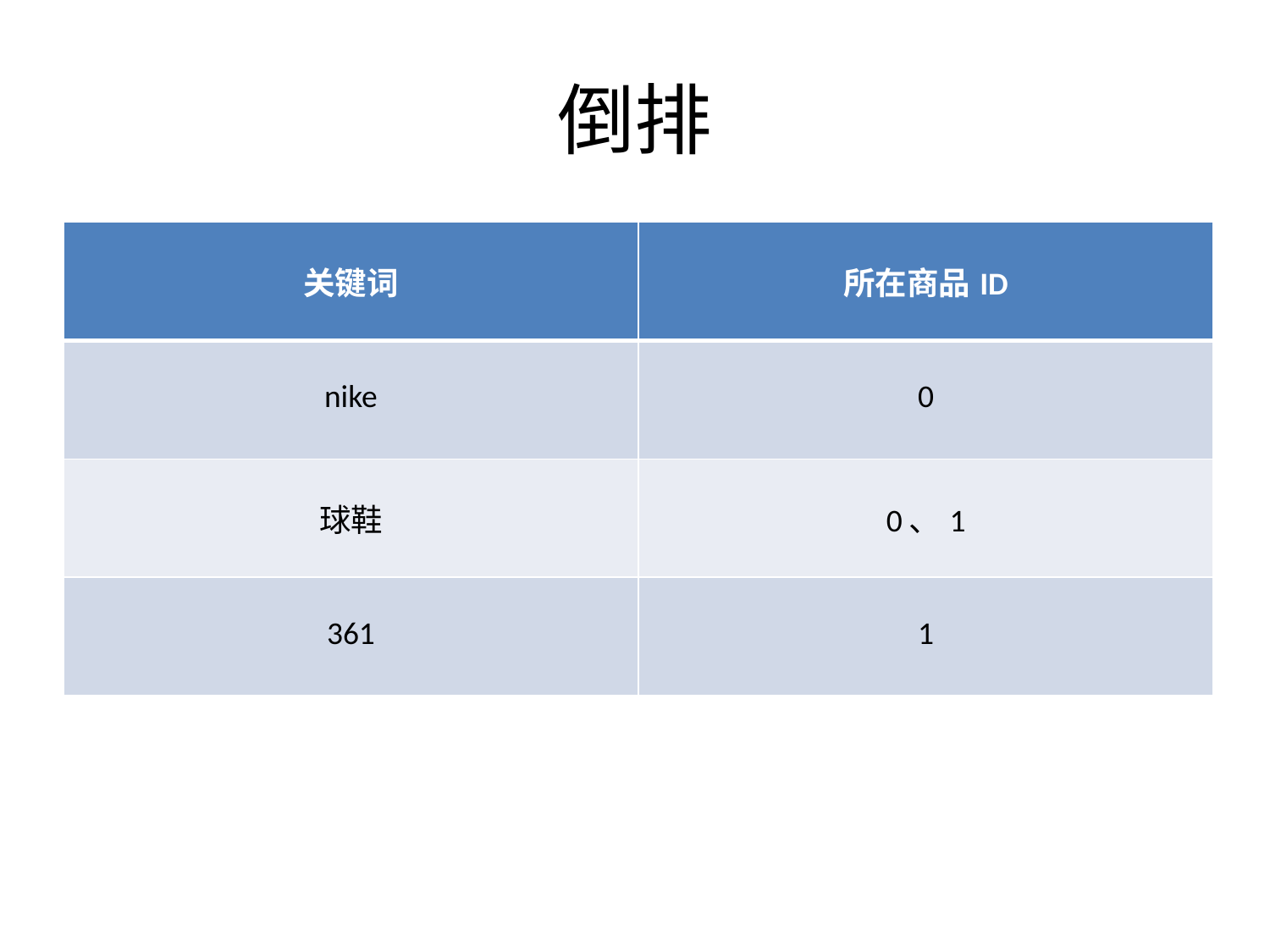

# 倒排
| 关键词 | 所在商品ID |
| --- | --- |
| nike | 0 |
| 球鞋 | 0、1 |
| 361 | 1 |